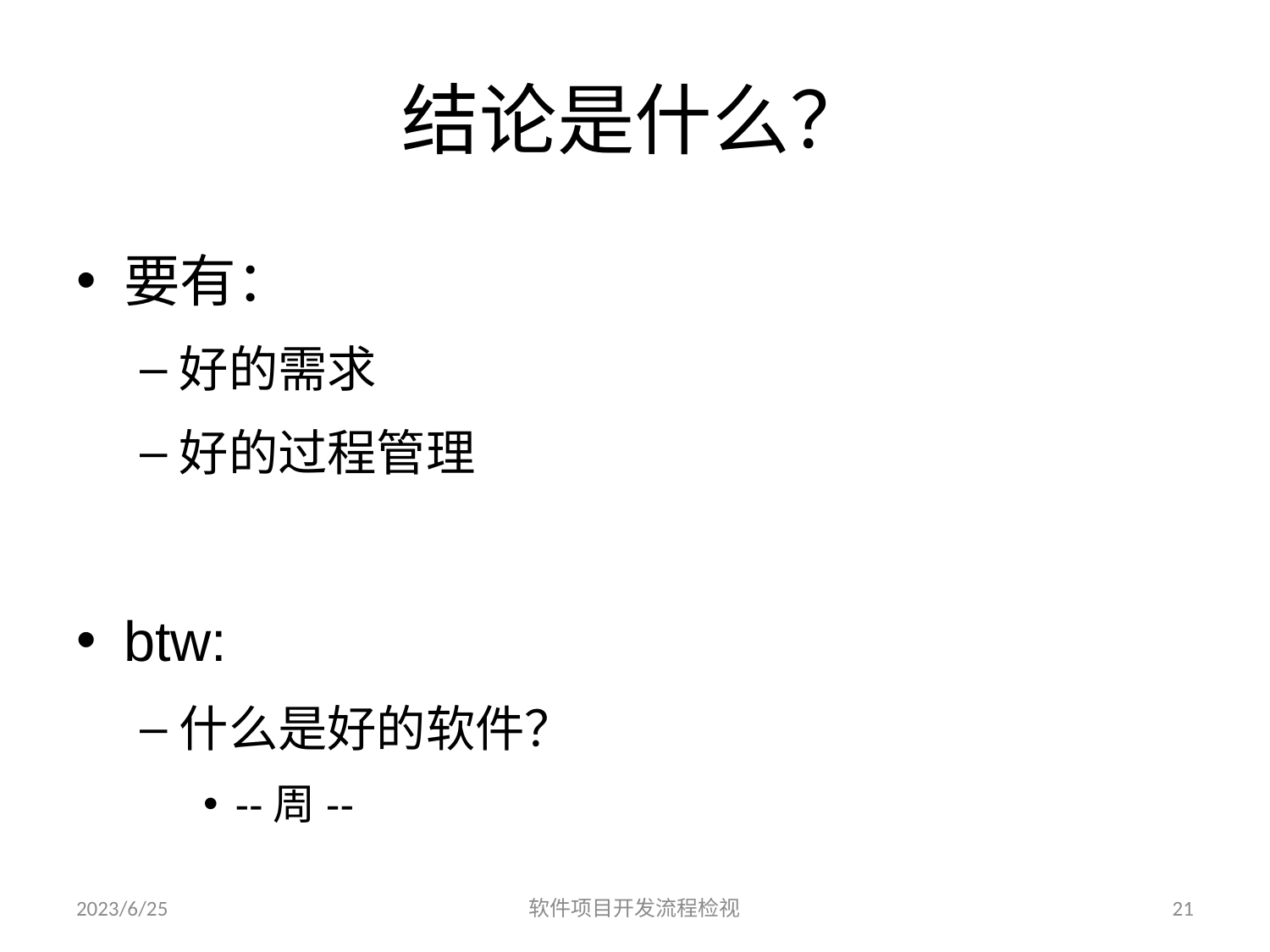

# 结论是什么？
要有：
好的需求
好的过程管理

btw:
什么是好的软件？
--周--
2023/6/25
软件项目开发流程检视
21